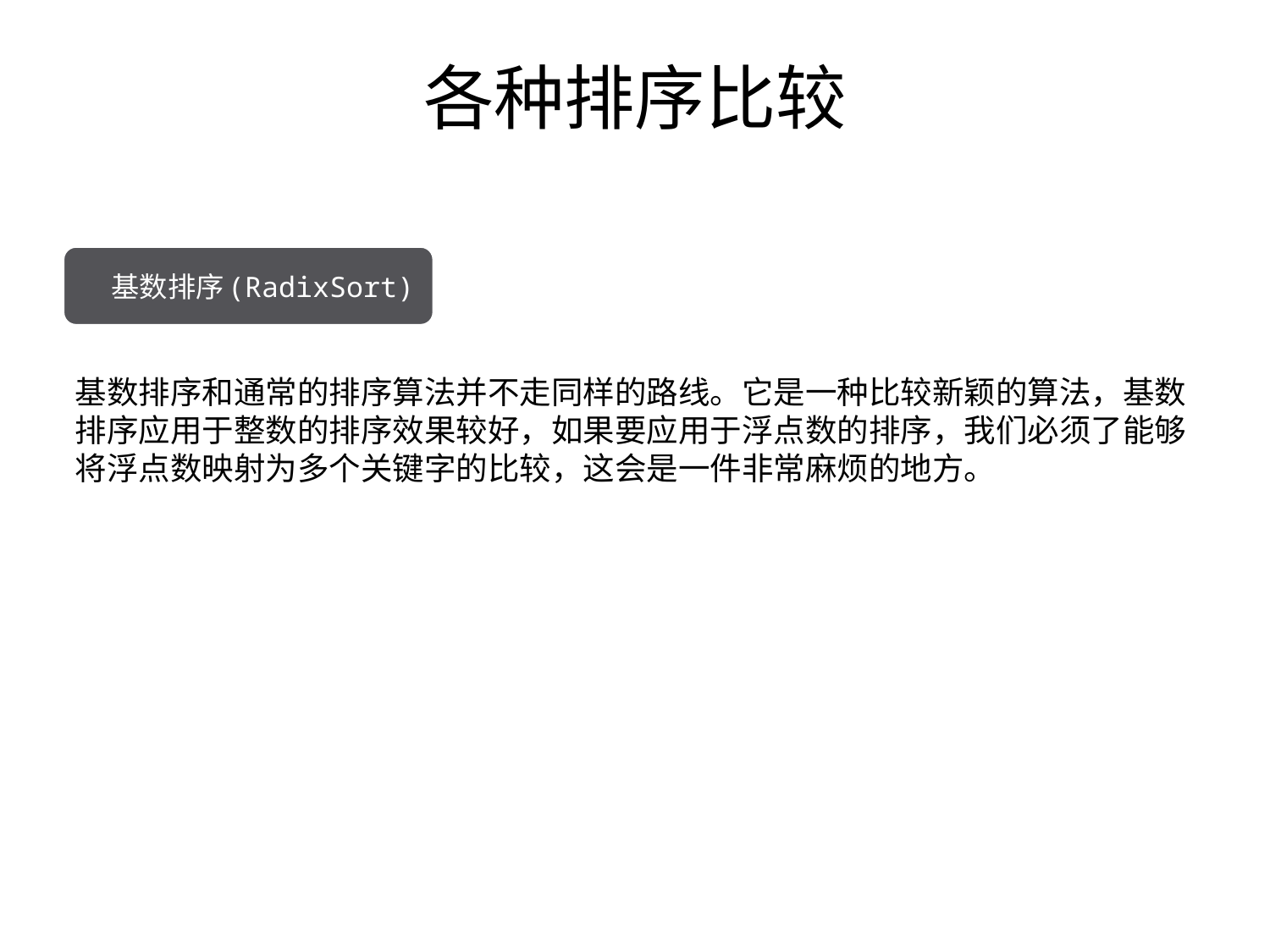

# 各种排序比较
基数排序(RadixSort)
基数排序和通常的排序算法并不走同样的路线。它是一种比较新颖的算法，基数排序应用于整数的排序效果较好，如果要应用于浮点数的排序，我们必须了能够将浮点数映射为多个关键字的比较，这会是一件非常麻烦的地方。